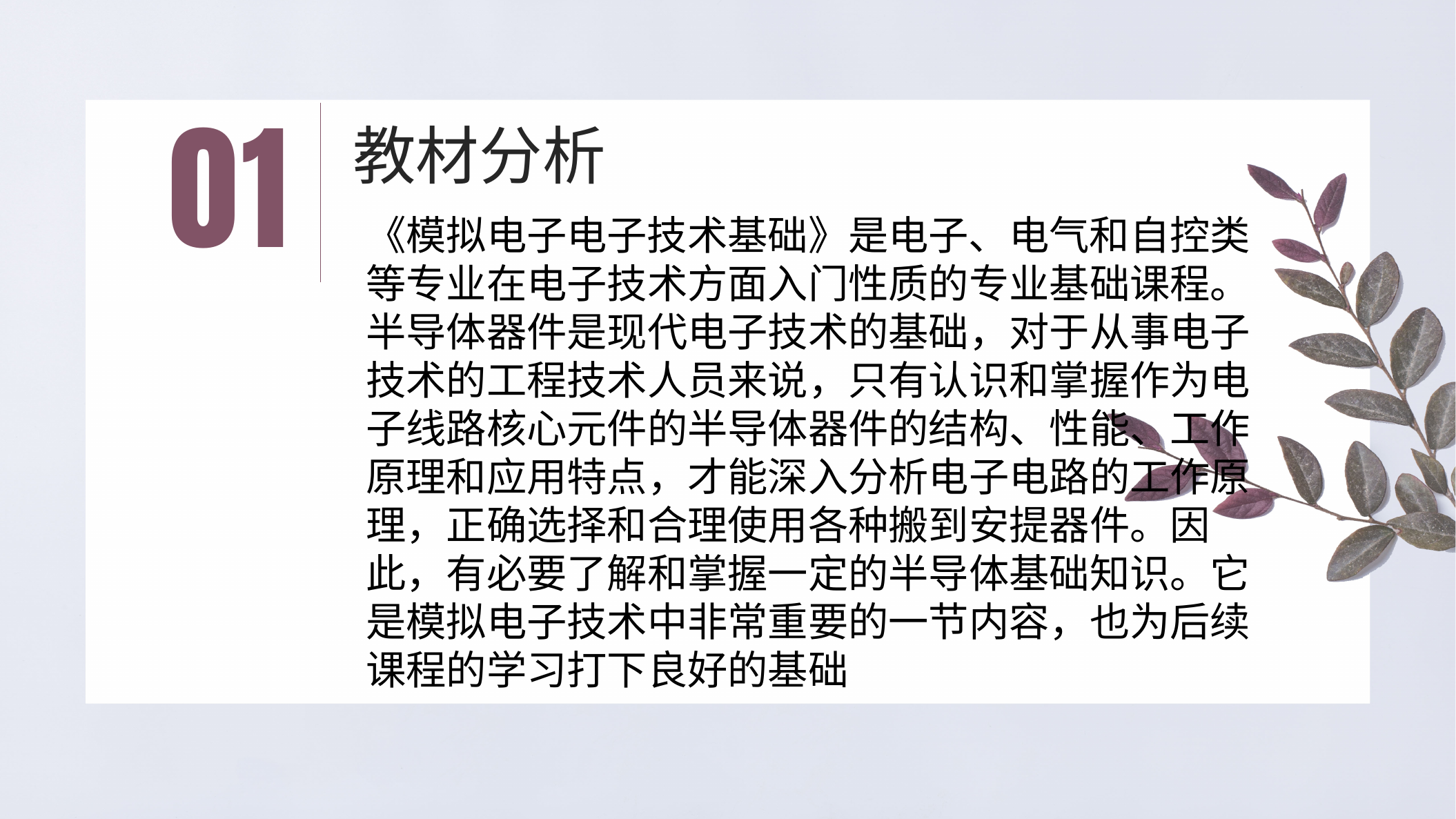

01
教材分析
《模拟电子电子技术基础》是电子、电气和自控类等专业在电子技术方面入门性质的专业基础课程。半导体器件是现代电子技术的基础，对于从事电子技术的工程技术人员来说，只有认识和掌握作为电子线路核心元件的半导体器件的结构、性能、工作原理和应用特点，才能深入分析电子电路的工作原理，正确选择和合理使用各种搬到安提器件。因此，有必要了解和掌握一定的半导体基础知识。它是模拟电子技术中非常重要的一节内容，也为后续课程的学习打下良好的基础